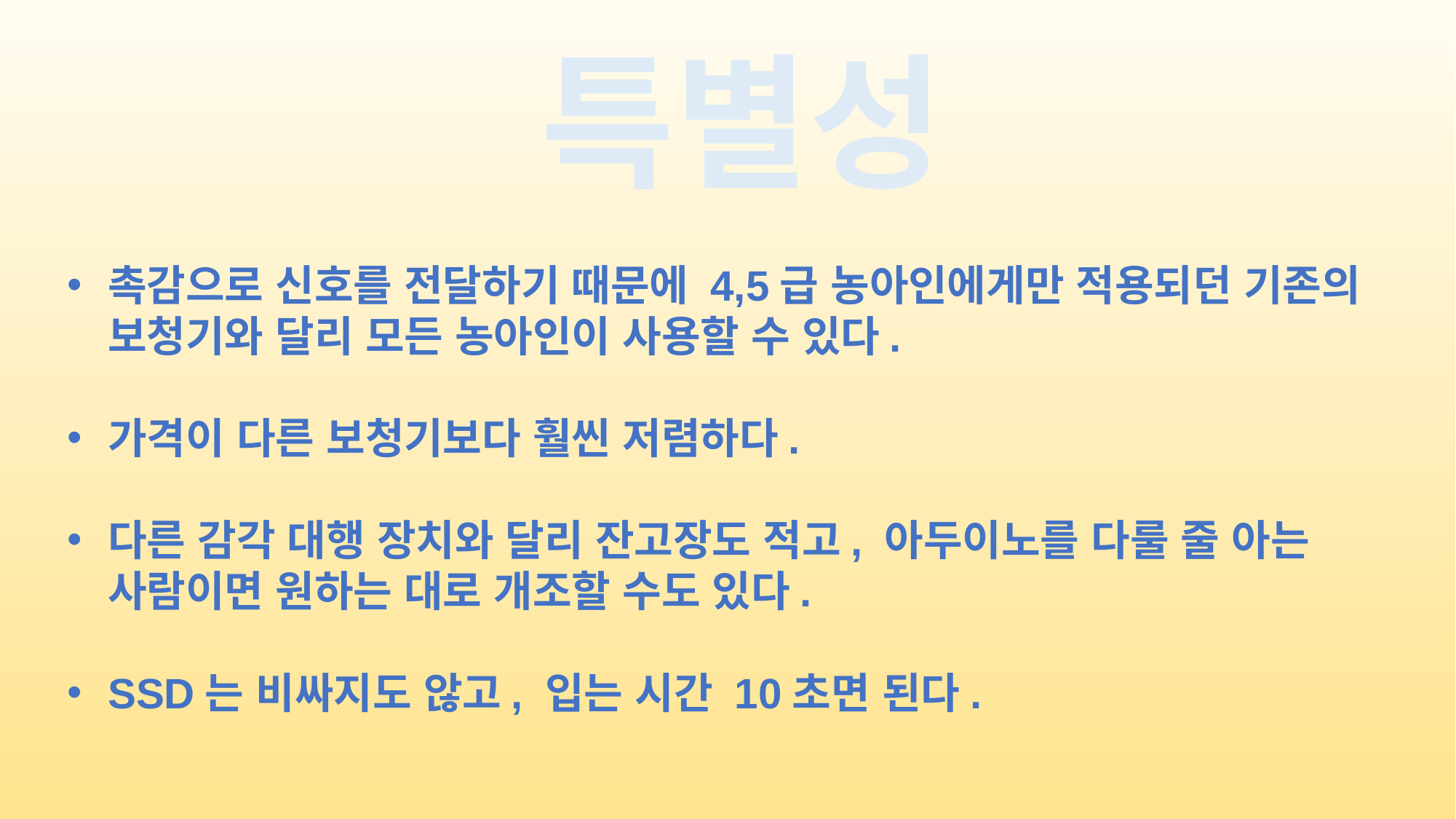

특별성
촉감으로 신호를 전달하기 때문에 4,5급 농아인에게만 적용되던 기존의 보청기와 달리 모든 농아인이 사용할 수 있다.

가격이 다른 보청기보다 훨씬 저렴하다.

다른 감각 대행 장치와 달리 잔고장도 적고, 아두이노를 다룰 줄 아는 사람이면 원하는 대로 개조할 수도 있다.

SSD는 비싸지도 않고, 입는 시간 10초면 된다.